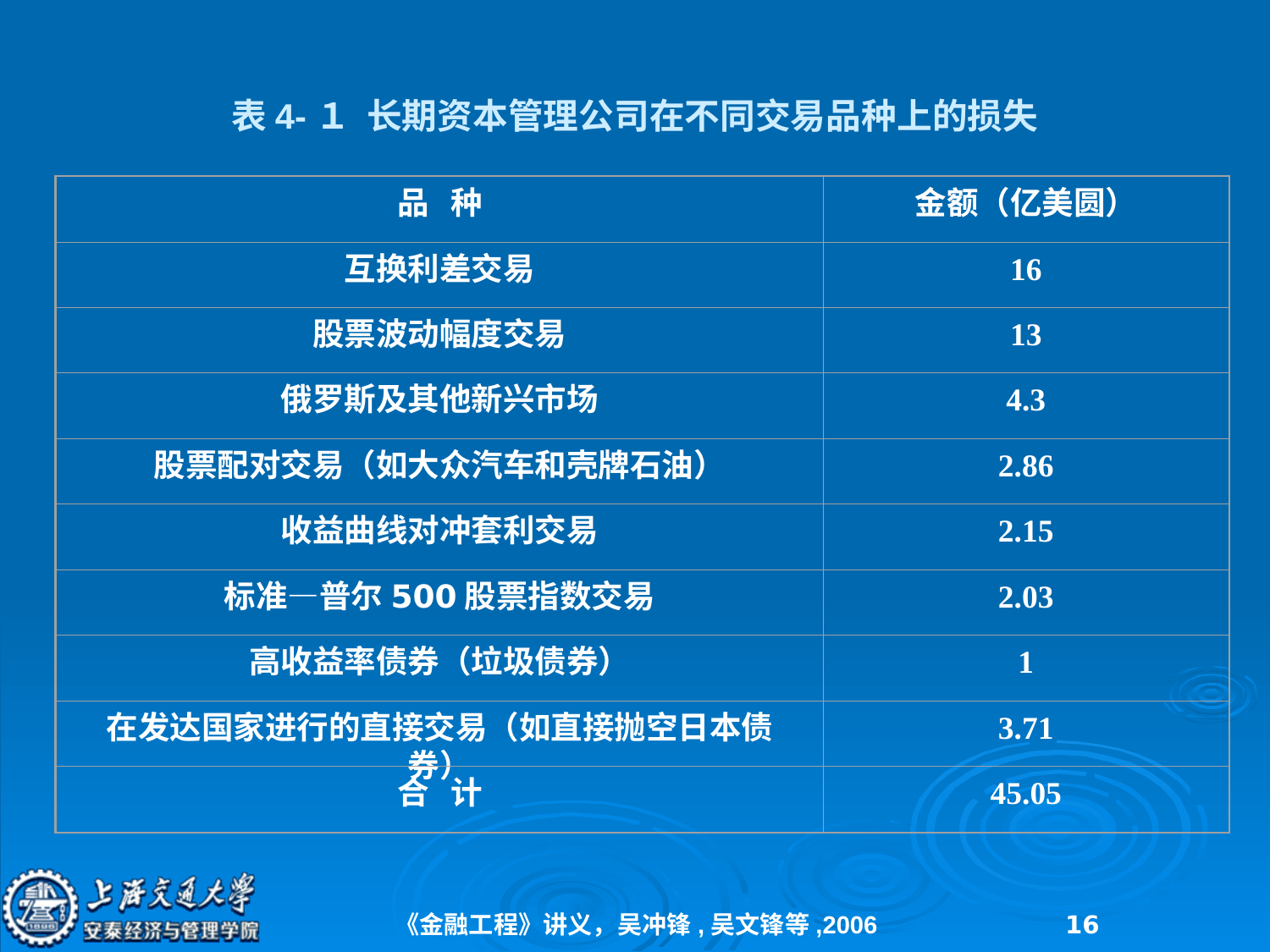

# 表4-１  长期资本管理公司在不同交易品种上的损失

品   种

金额（亿美圆）

互换利差交易

16

股票波动幅度交易

13

俄罗斯及其他新兴市场

4.3

股票配对交易（如大众汽车和壳牌石油）

2.86

收益曲线对冲套利交易

2.15

标准—普尔500股票指数交易

2.03

高收益率债券（垃圾债券）

1

在发达国家进行的直接交易（如直接抛空日本债券）

3.71

合   计

45.05